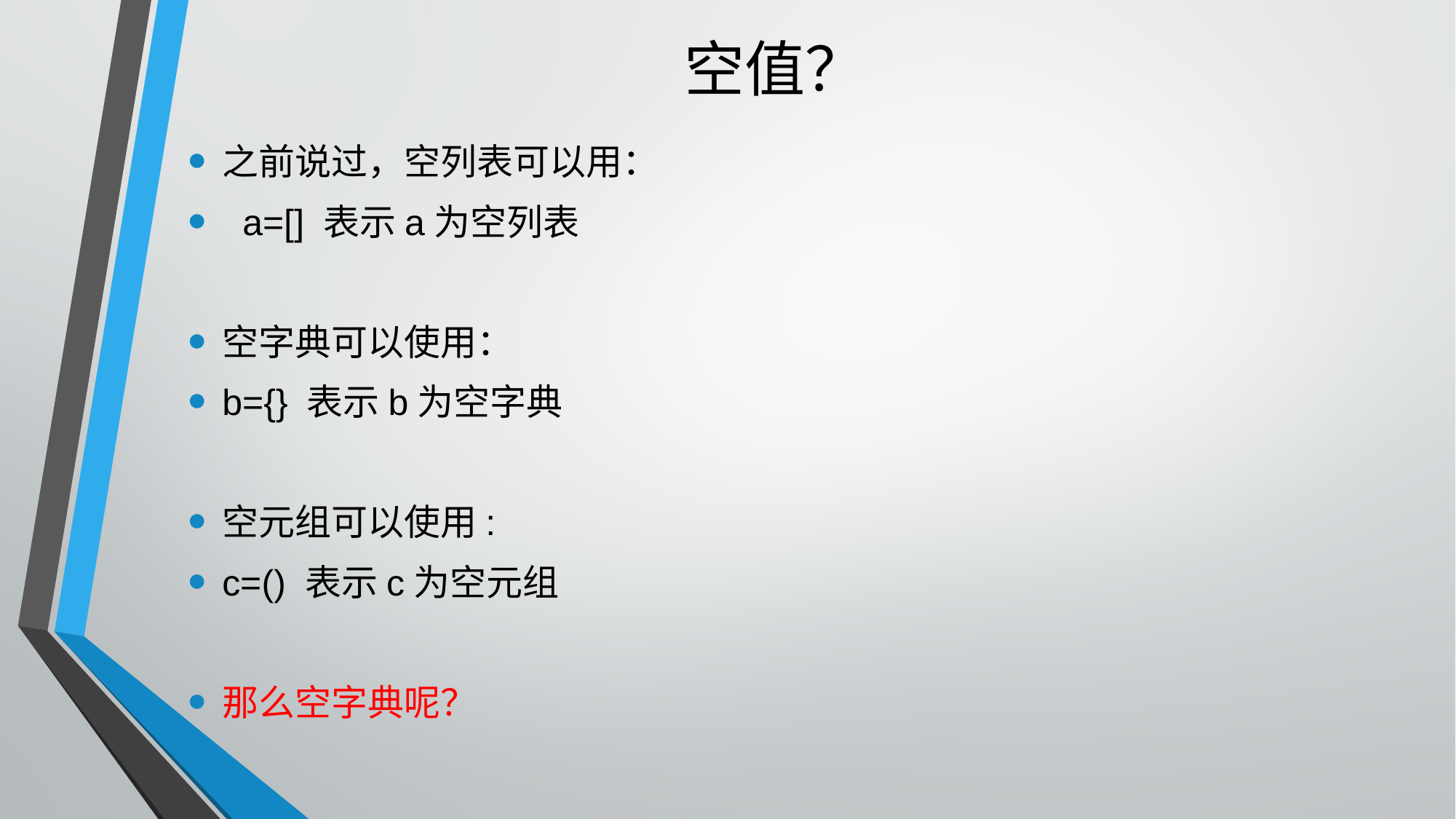

# 空值？
之前说过，空列表可以用：
  a=[] 表示a为空列表

空字典可以使用：
b={} 表示b为空字典

空元组可以使用:
c=() 表示c为空元组

那么空字典呢？